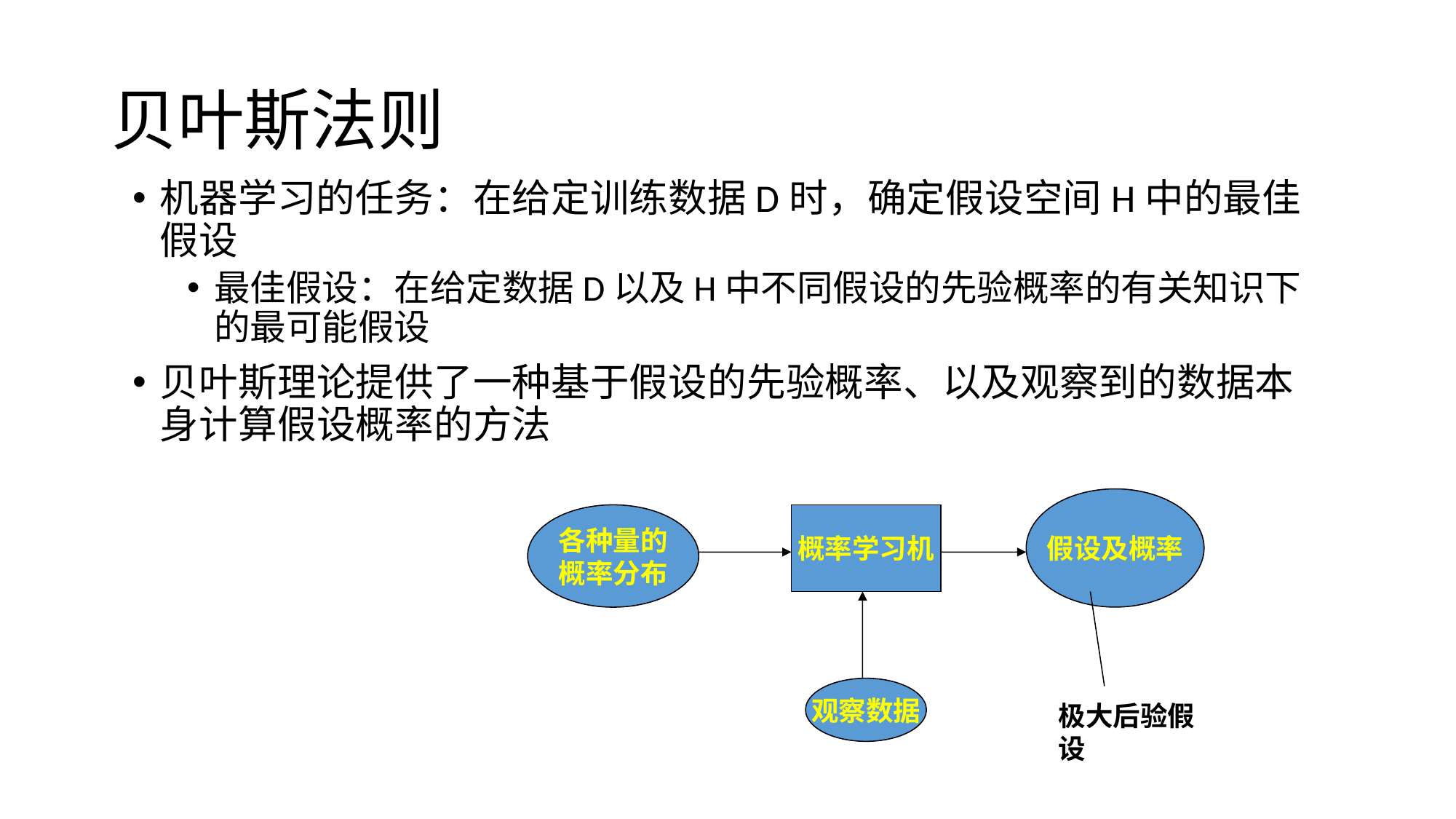

# 贝叶斯法则
机器学习的任务：在给定训练数据D时，确定假设空间H中的最佳假设
最佳假设：在给定数据D以及H中不同假设的先验概率的有关知识下的最可能假设
贝叶斯理论提供了一种基于假设的先验概率、以及观察到的数据本身计算假设概率的方法
假设及概率
各种量的
概率分布
概率学习机

观察数据
极大后验假设
28